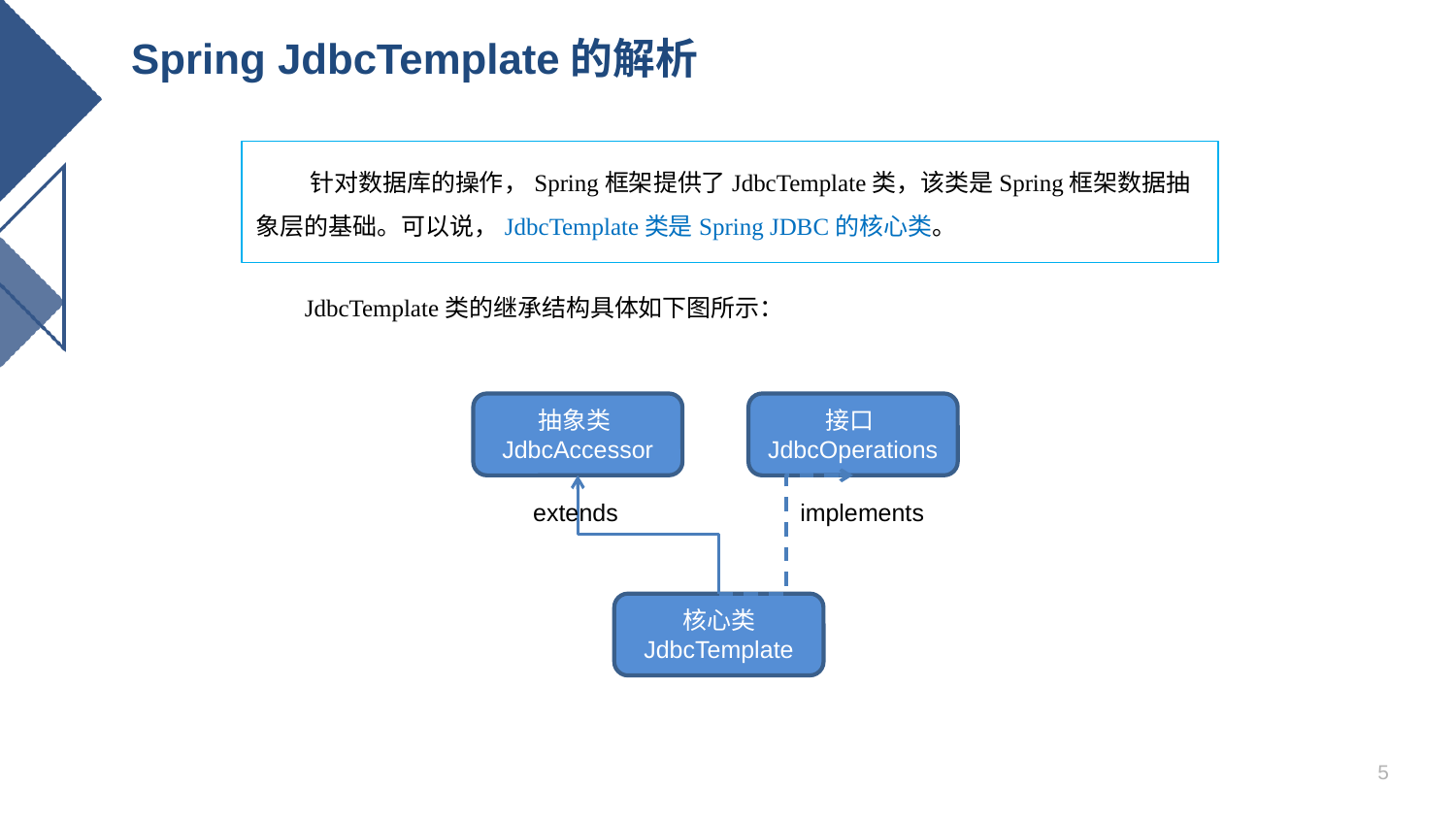

# Spring JdbcTemplate的解析

         针对数据库的操作，Spring框架提供了JdbcTemplate类，该类是Spring框架数据抽象层的基础。可以说，JdbcTemplate类是Spring JDBC的核心类。
        JdbcTemplate类的继承结构具体如下图所示：
抽象类JdbcAccessor
接口JdbcOperations
extends
implements
核心类
JdbcTemplate
5